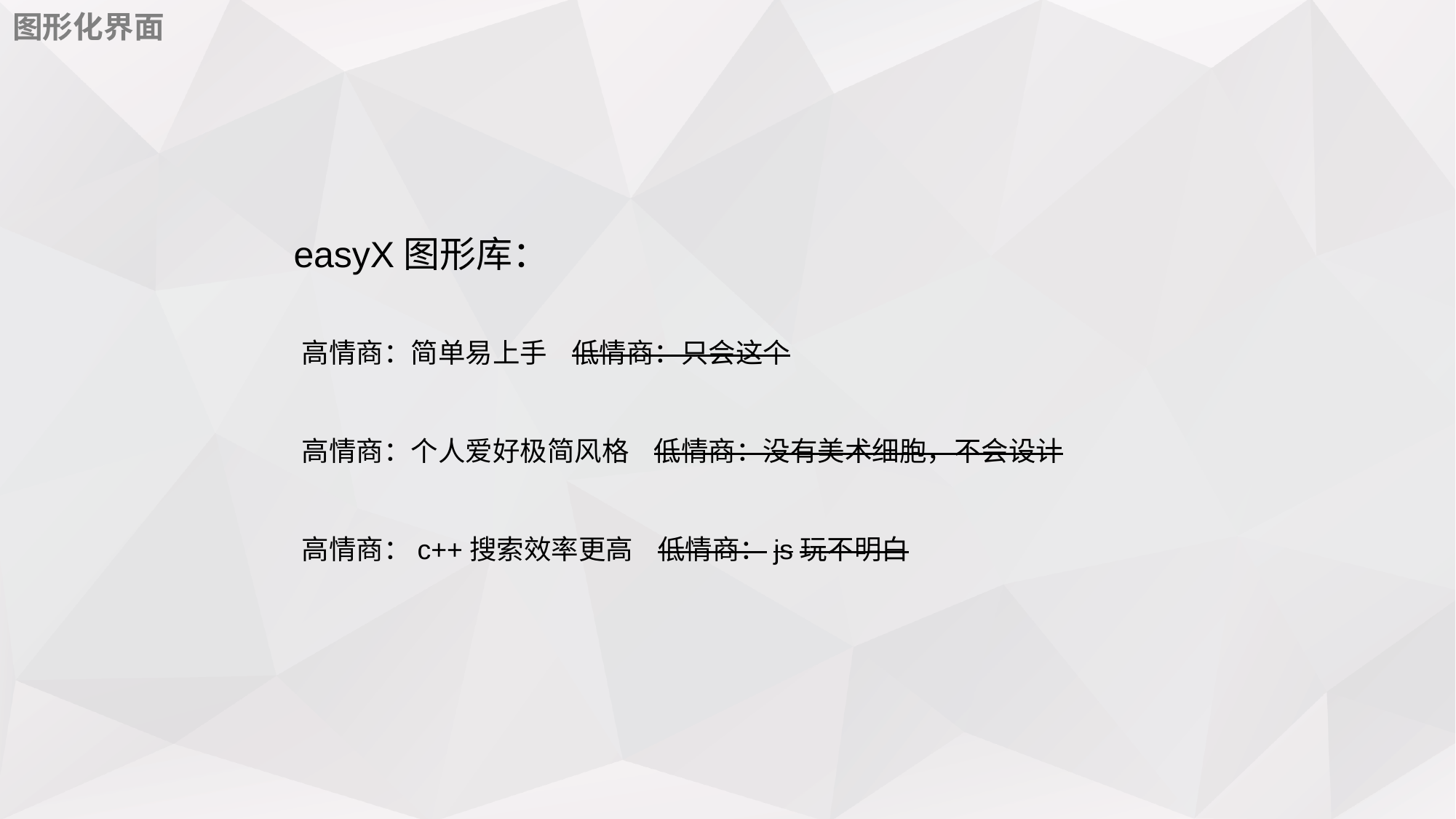

图形化界面
easyX图形库：
高情商：简单易上手    低情商：只会这个

高情商：个人爱好极简风格    低情商：没有美术细胞，不会设计

高情商：c++搜索效率更高    低情商：js玩不明白